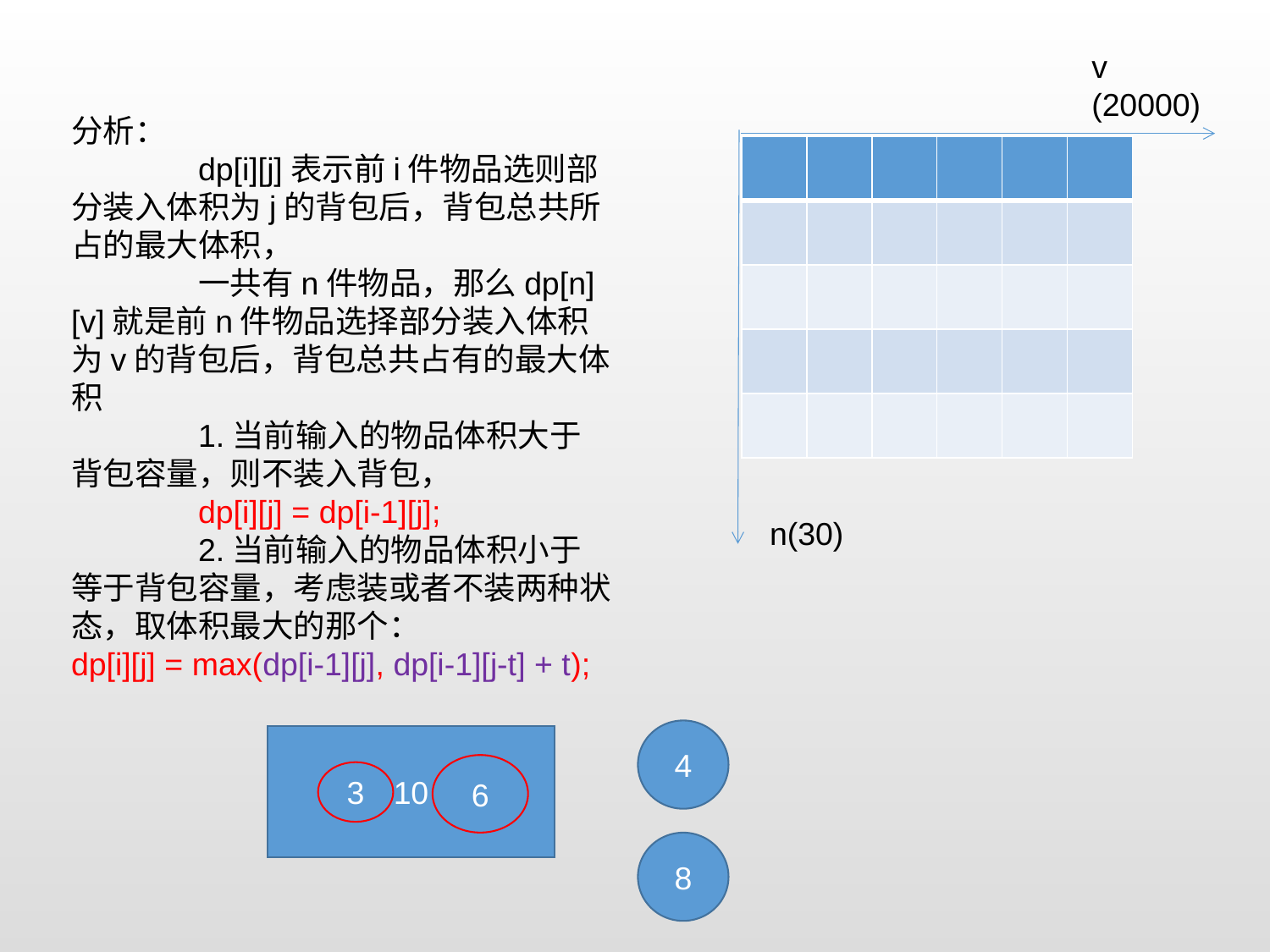

v
(20000)
分析：
	dp[i][j]表示前i件物品选则部分装入体积为j的背包后，背包总共所占的最大体积，
	一共有n件物品，那么dp[n][v]就是前n件物品选择部分装入体积为v的背包后，背包总共占有的最大体积
	1.当前输入的物品体积大于背包容量，则不装入背包，
	dp[i][j] = dp[i-1][j];
	2.当前输入的物品体积小于等于背包容量，考虑装或者不装两种状态，取体积最大的那个：
dp[i][j] = max(dp[i-1][j], dp[i-1][j-t] + t);
|  |  |  |  |  |  |
| --- | --- | --- | --- | --- | --- |
|  |  |  |  |  |  |
|  |  |  |  |  |  |
|  |  |  |  |  |  |
|  |  |  |  |  |  |
n(30)
4
10
6
3
8